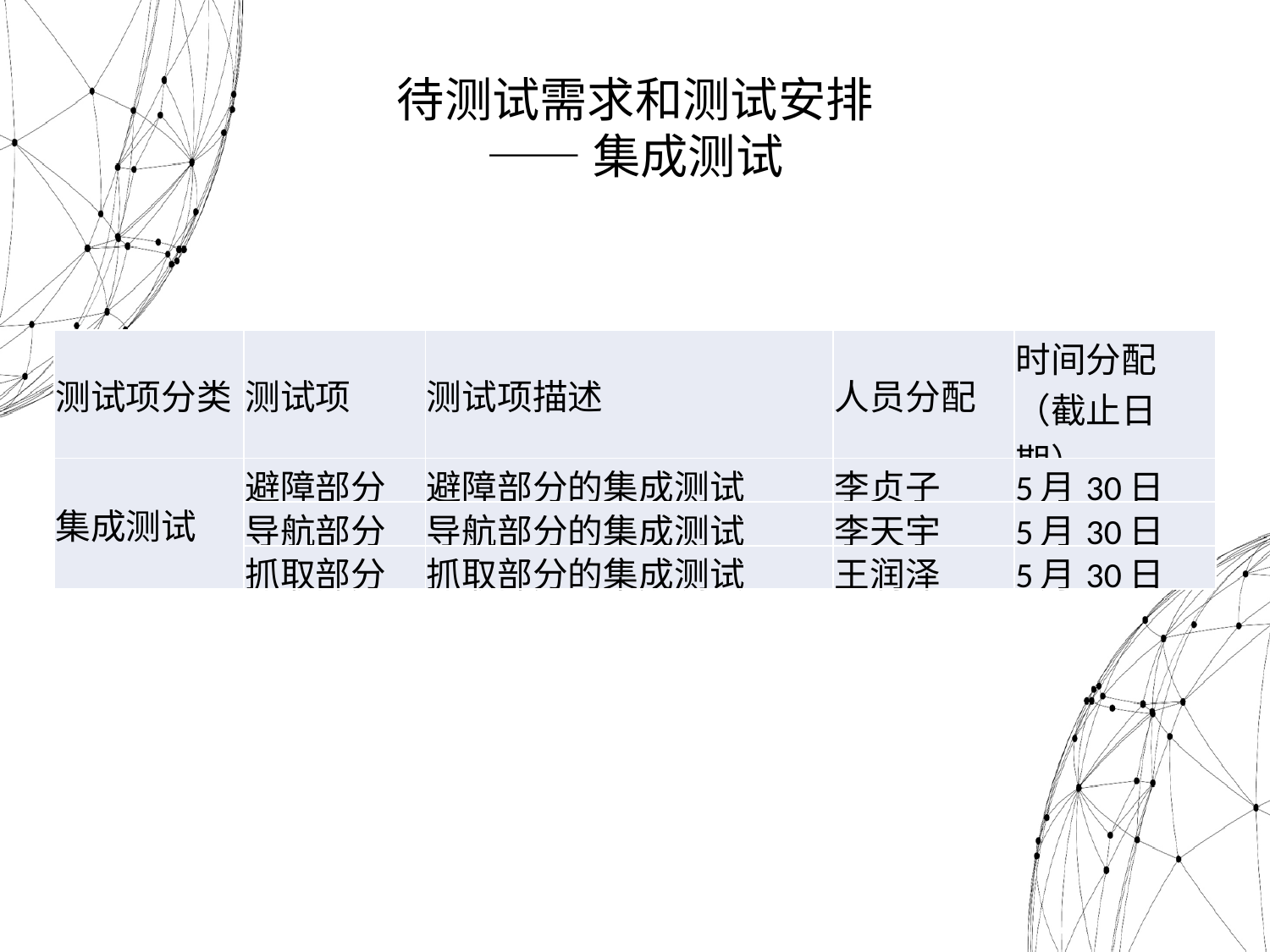

待测试需求和测试安排
——集成测试
| 测试项分类 | 测试项 | 测试项描述 | 人员分配 | 时间分配（截止日期） |
| --- | --- | --- | --- | --- |
| 集成测试 | 避障部分 | 避障部分的集成测试 | 李贞子 | 5月30日 |
|  | 导航部分 | 导航部分的集成测试 | 李天宇 | 5月30日 |
|  | 抓取部分 | 抓取部分的集成测试 | 王润泽 | 5月30日 |